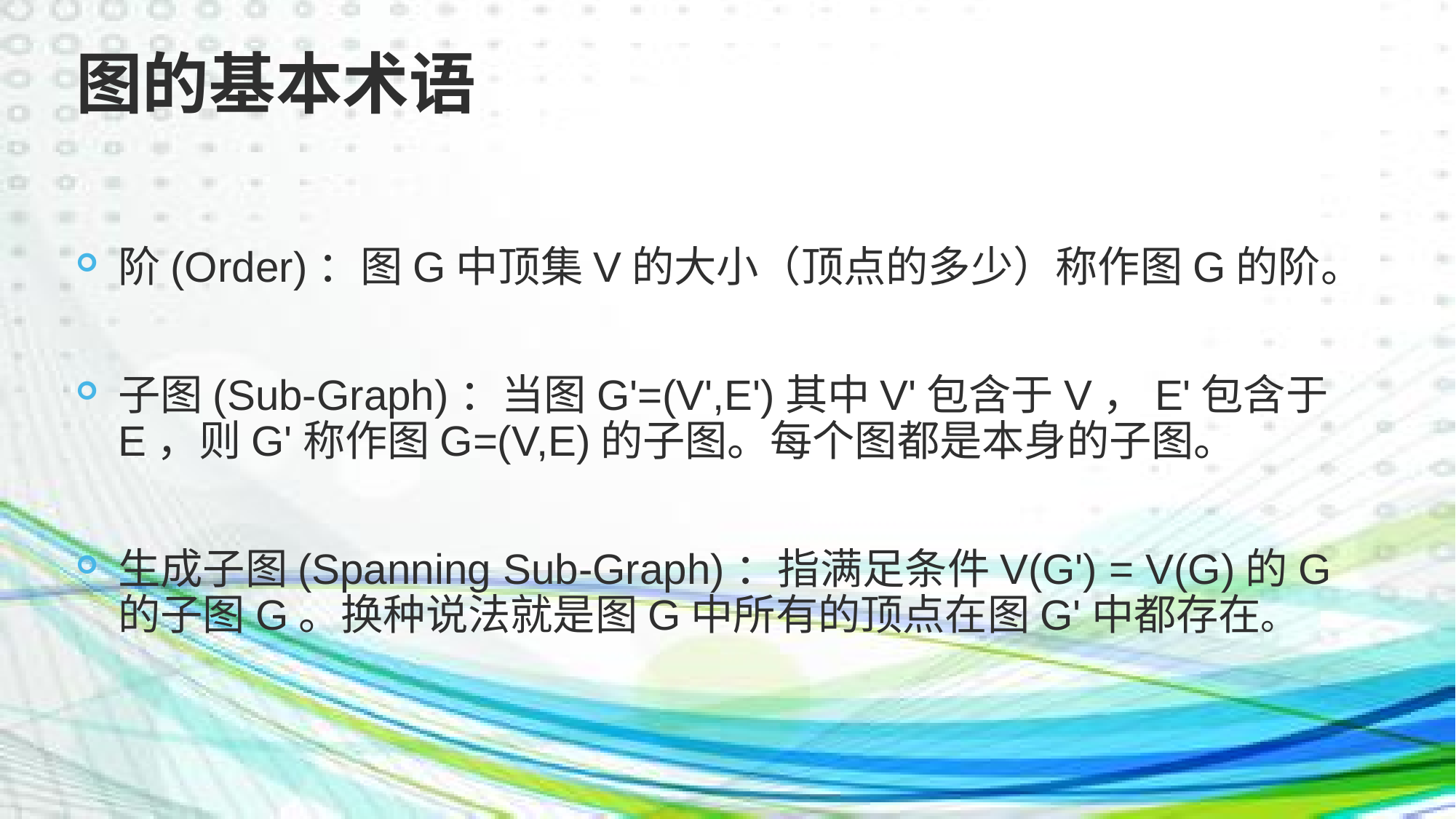

# 图的基本术语
阶(Order)：图G中顶集V的大小（顶点的多少）称作图G的阶。

子图(Sub-Graph)：当图G'=(V',E')其中V'包含于V，E'包含于E，则G'称作图G=(V,E)的子图。每个图都是本身的子图。

生成子图(Spanning Sub-Graph)：指满足条件V(G') = V(G)的G的子图G。换种说法就是图G中所有的顶点在图G'中都存在。